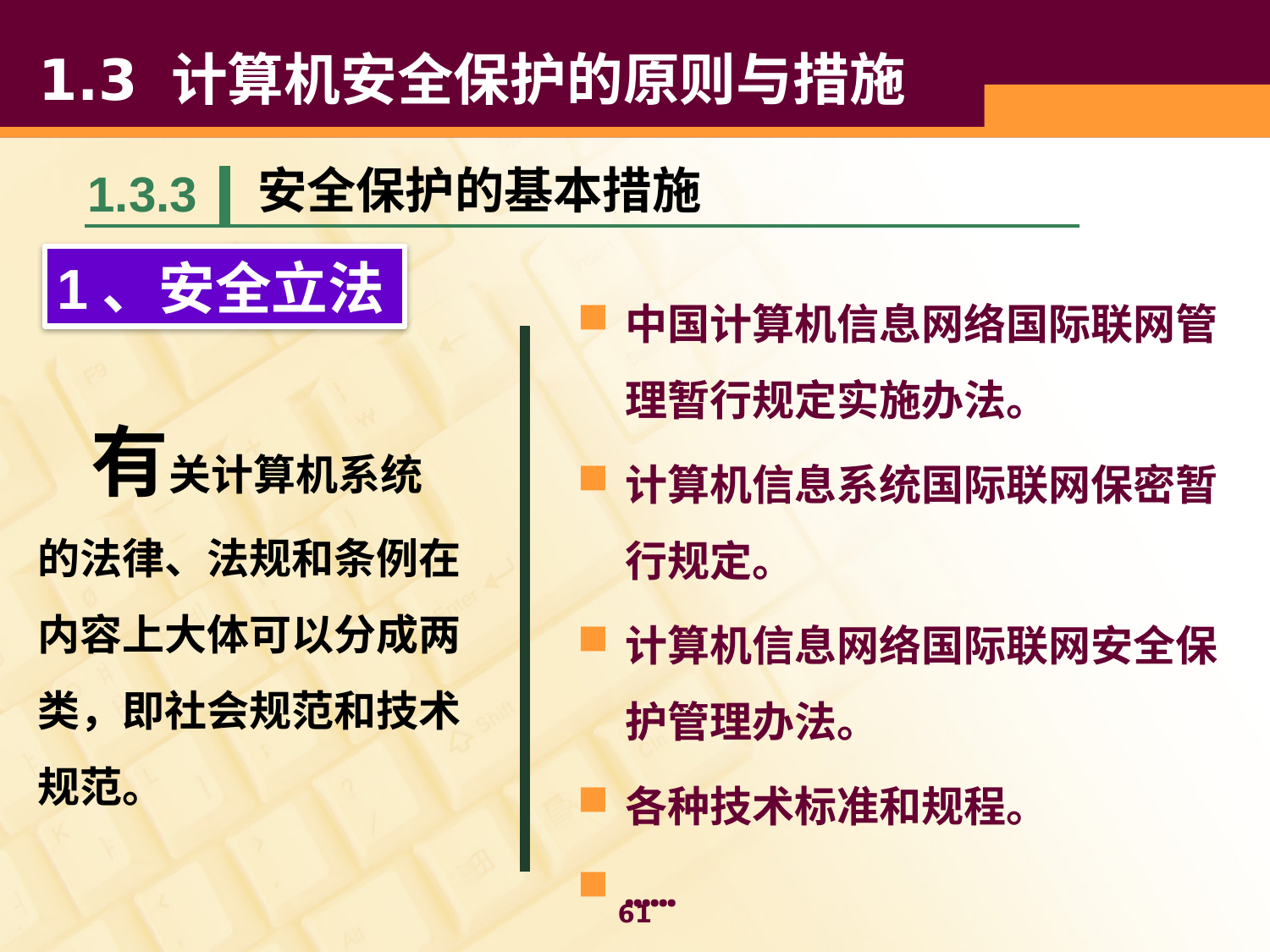

# 1.3 计算机安全保护的原则与措施

安全保护的基本措施
1.3.3
1、安全立法
中国计算机信息网络国际联网管理暂行规定实施办法。
计算机信息系统国际联网保密暂行规定。
计算机信息网络国际联网安全保护管理办法。
各种技术标准和规程。
……
  有关计算机系统的法律、法规和条例在内容上大体可以分成两类，即社会规范和技术规范。